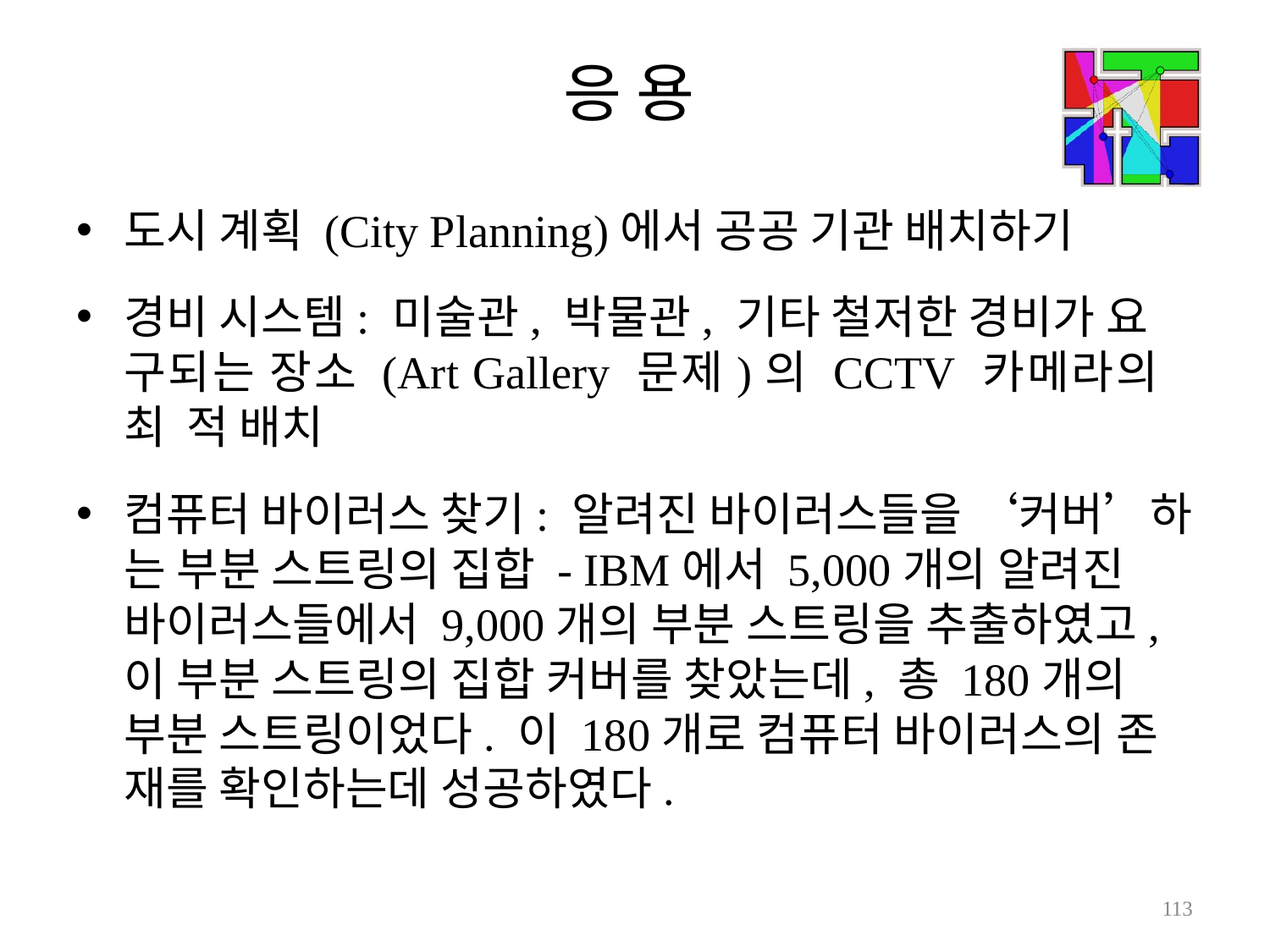

# 응 용
도시 계획 (City Planning)에서 공공 기관 배치하기
경비 시스템: 미술관, 박물관, 기타 철저한 경비가 요  구되는 장소 (Art Gallery 문제)의 CCTV 카메라의 최  적 배치
컴퓨터 바이러스 찾기: 알려진 바이러스들을 ‘커버’하  는 부분 스트링의 집합 - IBM에서 5,000개의 알려진  바이러스들에서 9,000개의 부분 스트링을 추출하였고,  이 부분 스트링의 집합 커버를 찾았는데, 총 180개의  부분 스트링이었다. 이 180개로 컴퓨터 바이러스의 존  재를 확인하는데 성공하였다.
113